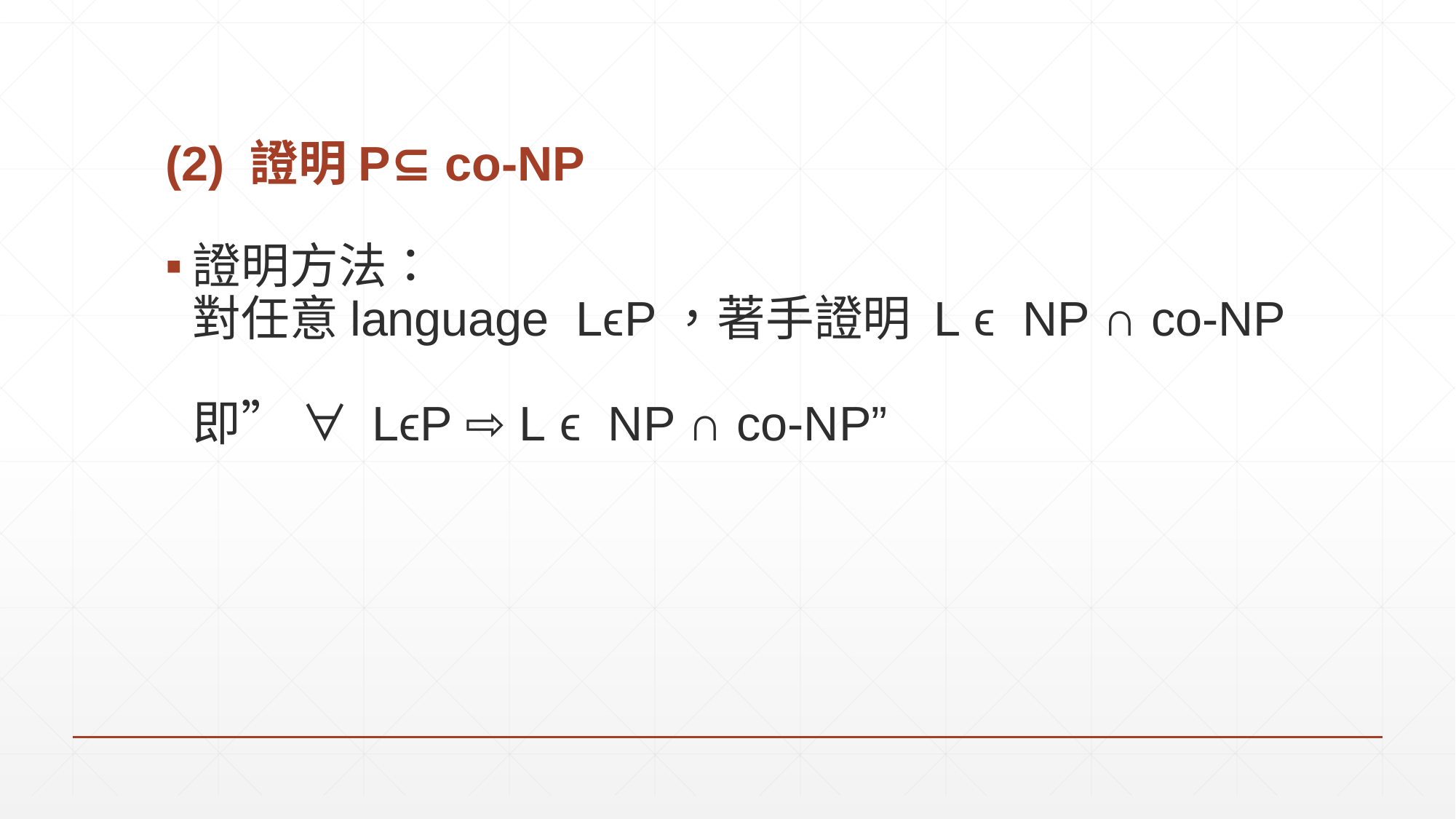

# (2) 證明P⊆ co-NP
證明方法：
對任意language  LϵP，著手證明 L ϵ  NP ∩ co-NP
即” ∀ LϵP ⇨ L ϵ  NP ∩ co-NP”